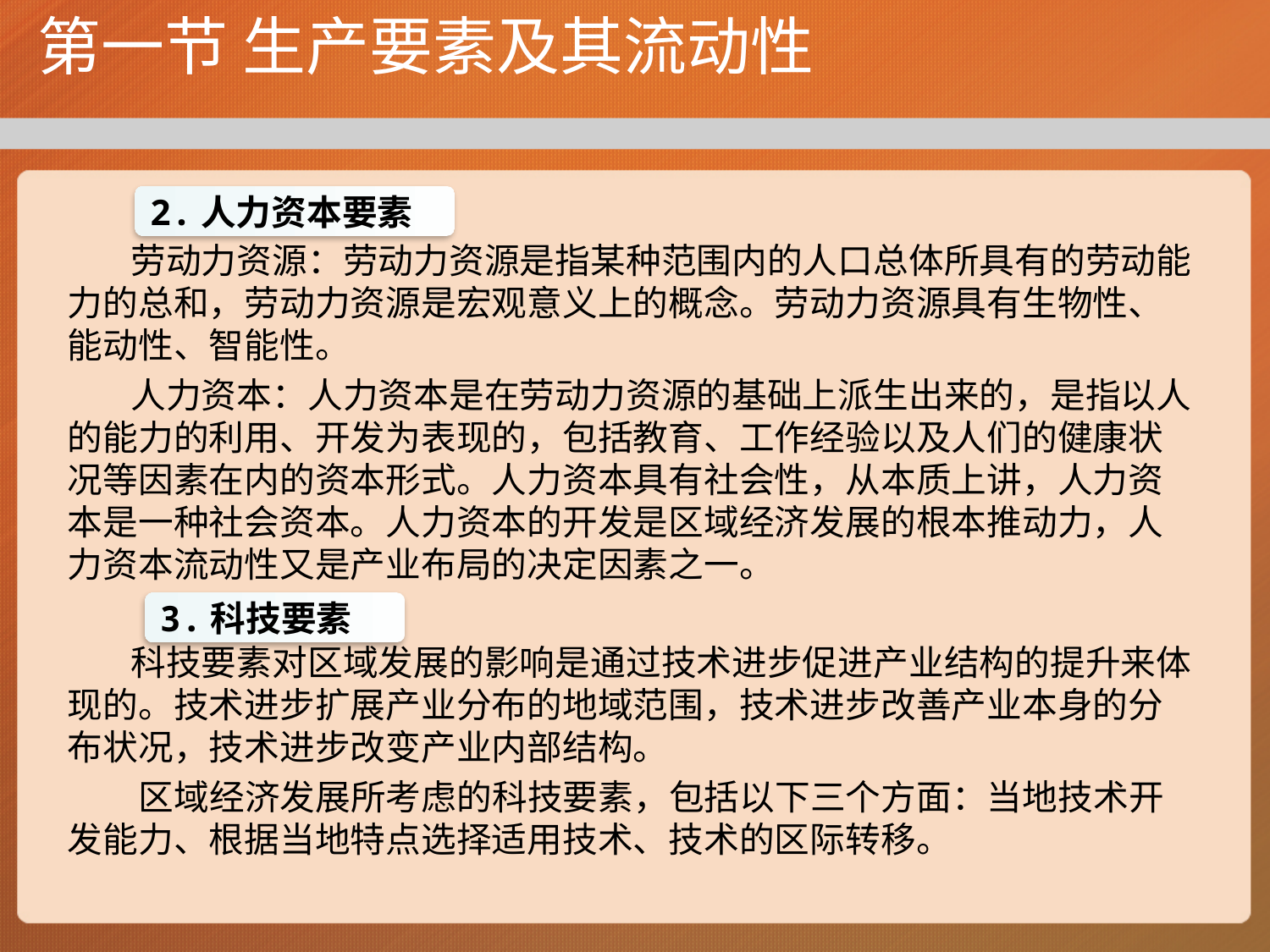

# 第一节 生产要素及其流动性

       劳动力资源：劳动力资源是指某种范围内的人口总体所具有的劳动能力的总和，劳动力资源是宏观意义上的概念。劳动力资源具有生物性、能动性、智能性。
       人力资本：人力资本是在劳动力资源的基础上派生出来的，是指以人的能力的利用、开发为表现的，包括教育、工作经验以及人们的健康状况等因素在内的资本形式。人力资本具有社会性，从本质上讲，人力资本是一种社会资本。人力资本的开发是区域经济发展的根本推动力，人力资本流动性又是产业布局的决定因素之一。

       科技要素对区域发展的影响是通过技术进步促进产业结构的提升来体现的。技术进步扩展产业分布的地域范围，技术进步改善产业本身的分布状况，技术进步改变产业内部结构。
        区域经济发展所考虑的科技要素，包括以下三个方面：当地技术开发能力、根据当地特点选择适用技术、技术的区际转移。

2.人力资本要素
3.科技要素